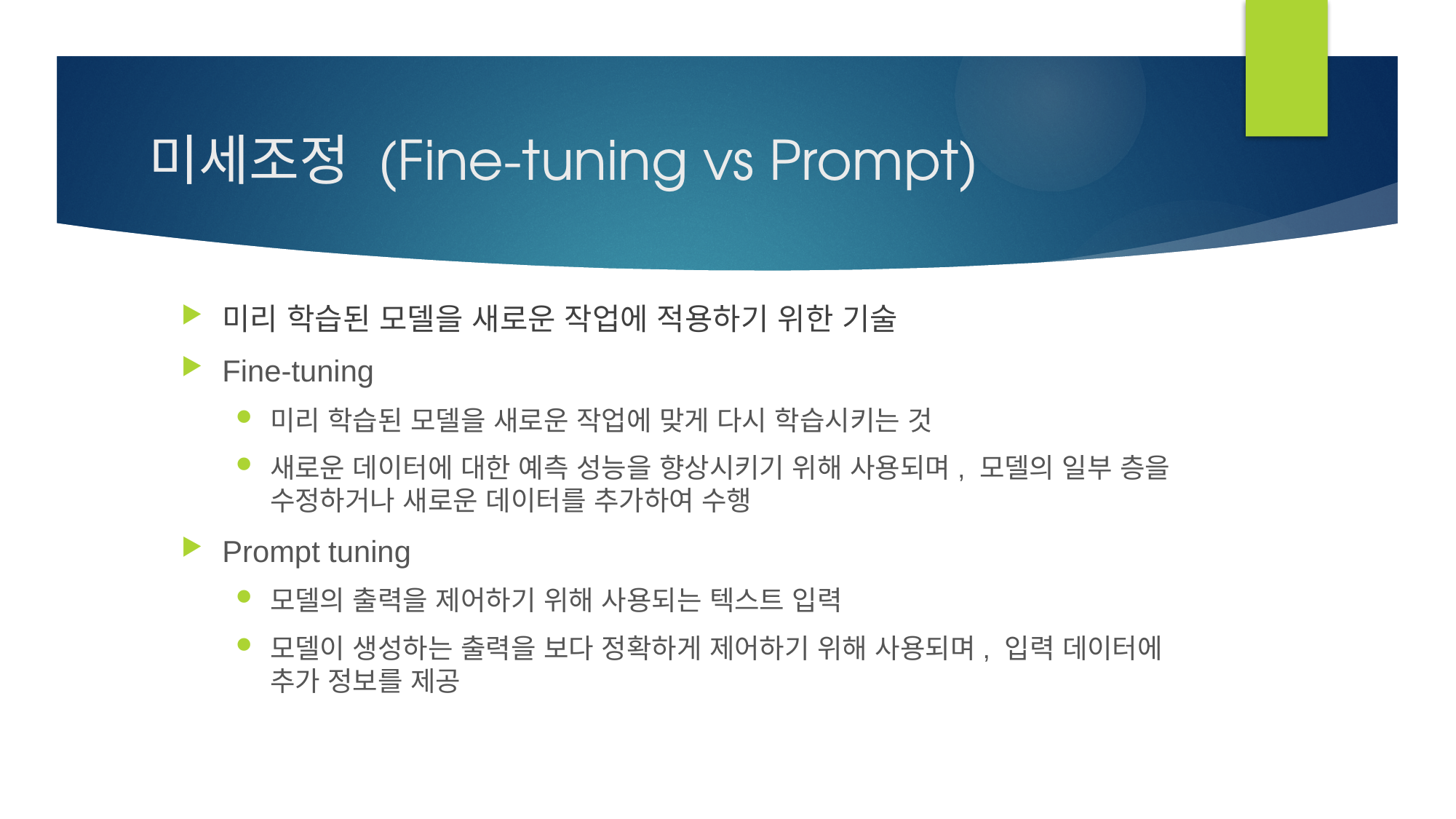

# 미세조정 (Fine-tuning vs Prompt)
미리 학습된 모델을 새로운 작업에 적용하기 위한 기술
Fine-tuning
미리 학습된 모델을 새로운 작업에 맞게 다시 학습시키는 것
새로운 데이터에 대한 예측 성능을 향상시키기 위해 사용되며, 모델의 일부 층을 수정하거나 새로운 데이터를 추가하여 수행
Prompt tuning
모델의 출력을 제어하기 위해 사용되는 텍스트 입력
모델이 생성하는 출력을 보다 정확하게 제어하기 위해 사용되며, 입력 데이터에 추가 정보를 제공